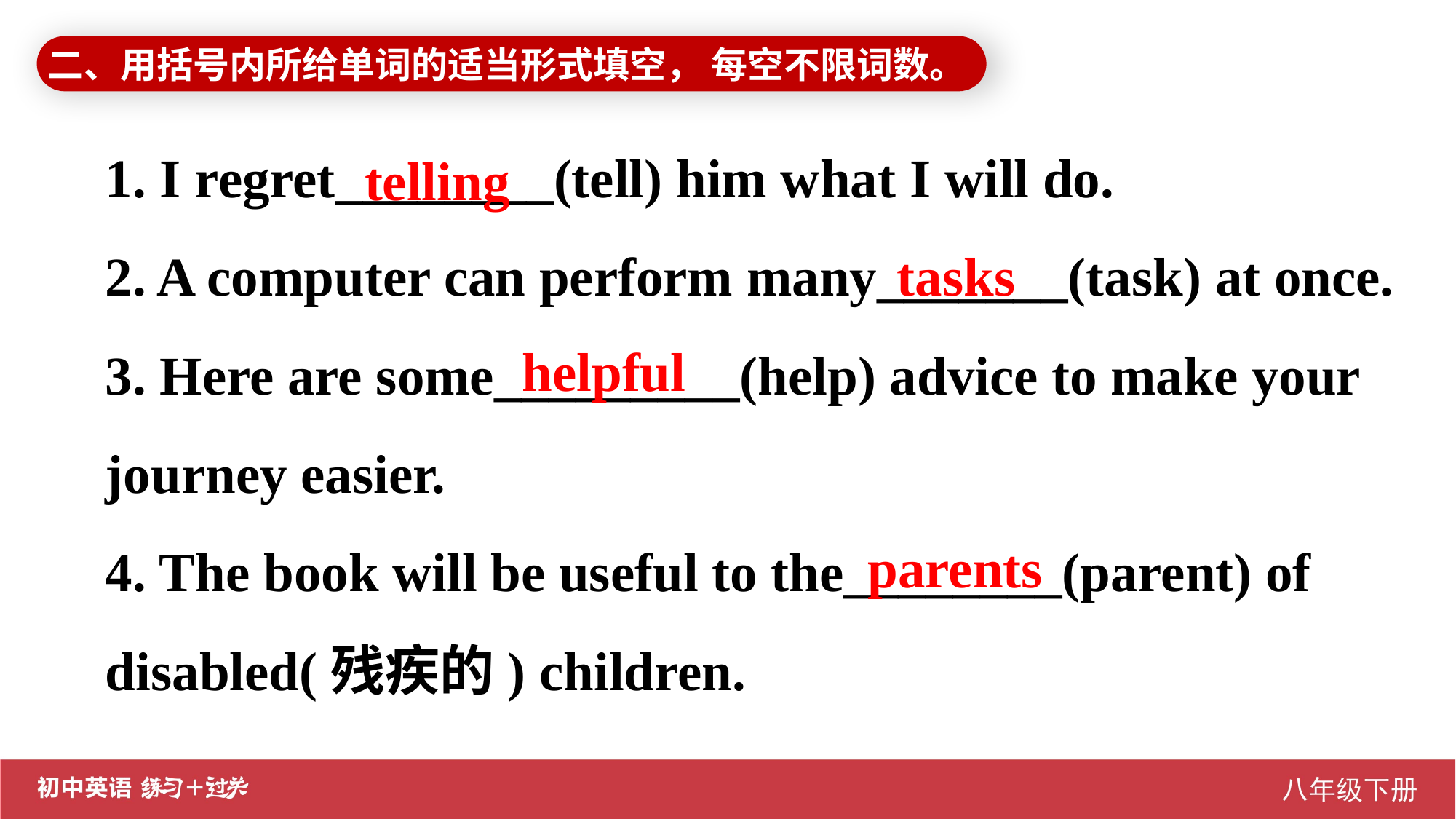

二、用括号内所给单词的适当形式填空， 每空不限词数。
1. I regret________(tell) him what I will do.
2. A computer can perform many_______(task) at once.
3. Here are some_________(help) advice to make your journey easier.
4. The book will be useful to the________(parent) of disabled(残疾的) children.
telling
 tasks
helpful
parents